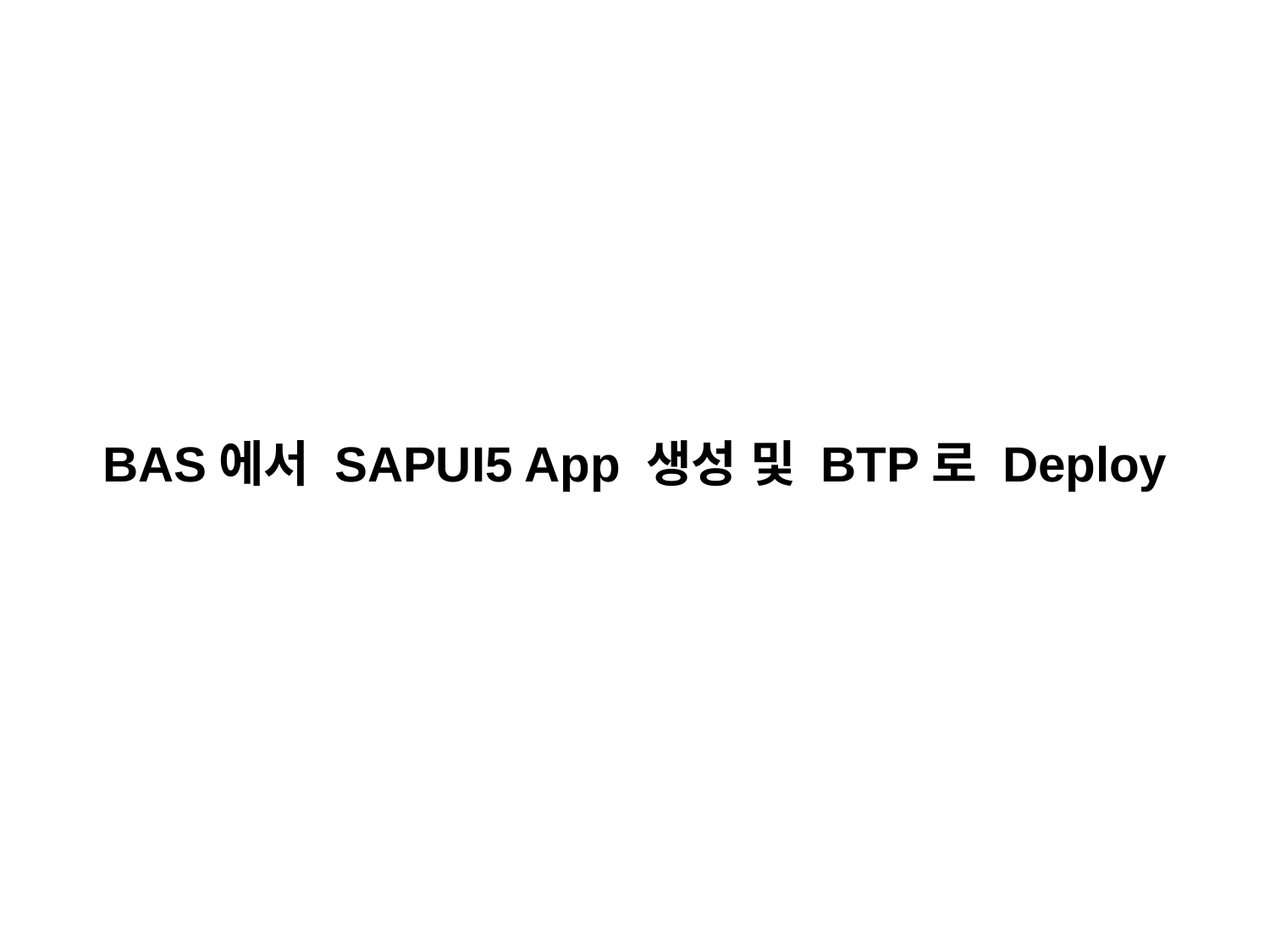

BAS에서 SAPUI5 App 생성 및 BTP로 Deploy